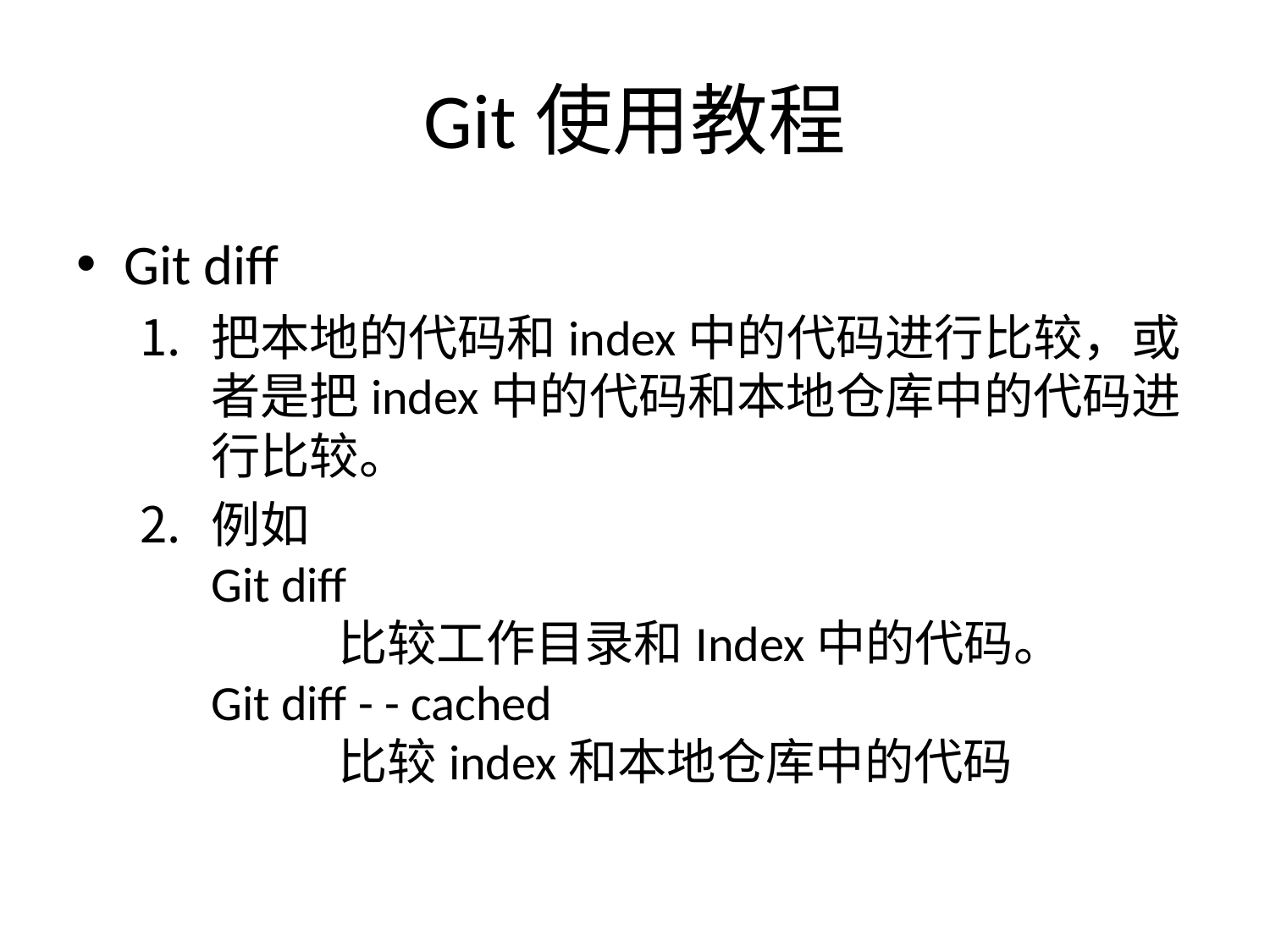

# Git使用教程
Git diff
把本地的代码和index中的代码进行比较，或者是把index中的代码和本地仓库中的代码进行比较。
例如 
Git diff 
	比较工作目录和Index中的代码。 
Git diff - - cached 
	比较index和本地仓库中的代码